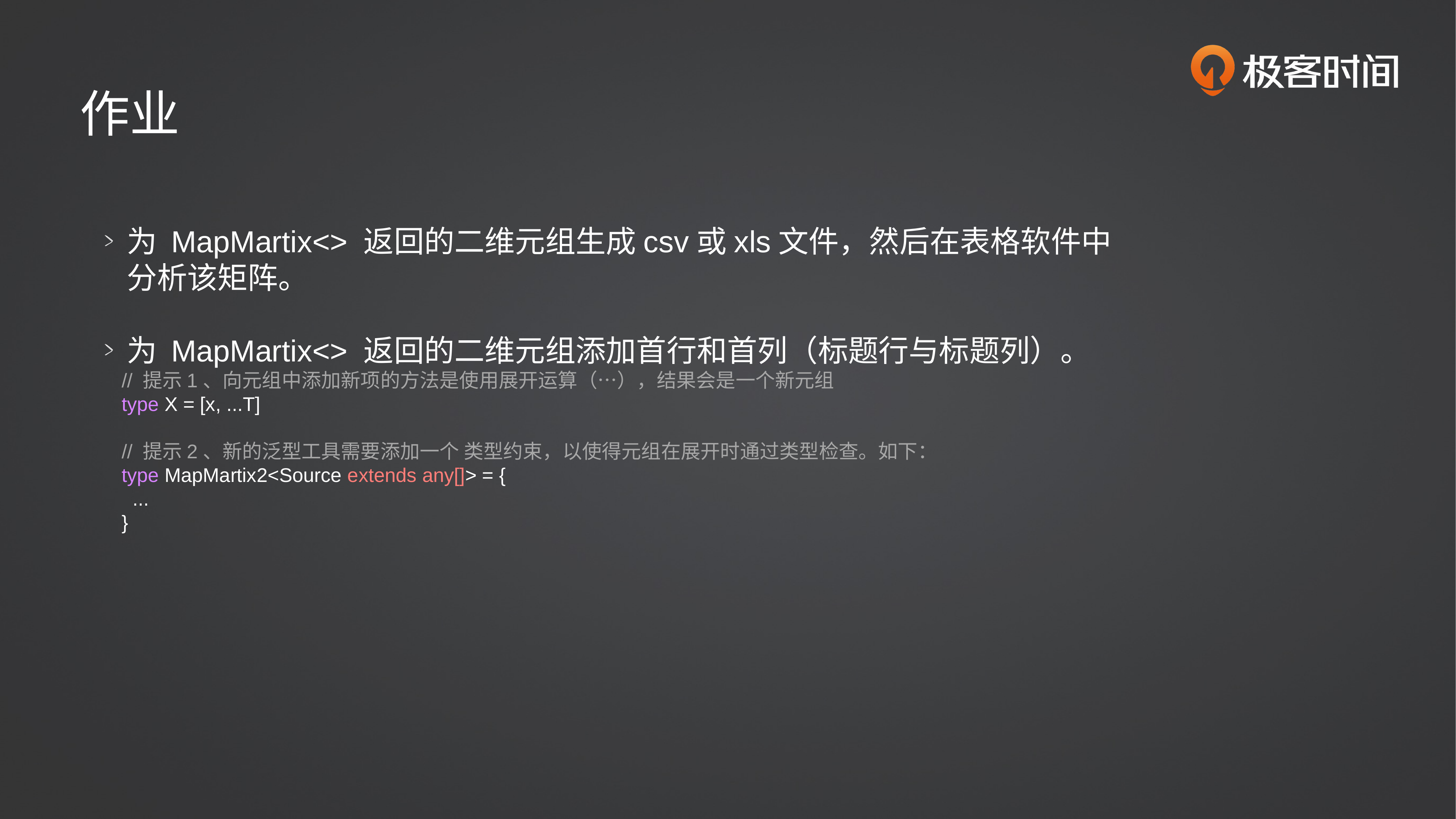

作业
为 MapMartix<> 返回的二维元组生成csv或xls文件，然后在表格软件中分析该矩阵。

为 MapMartix<> 返回的二维元组添加首行和首列（标题行与标题列）。
// 提示1、向元组中添加新项的方法是使用展开运算（…），结果会是一个新元组
type X = [x, ...T]

// 提示2、新的泛型工具需要添加一个 类型约束，以使得元组在展开时通过类型检查。如下：
type MapMartix2<Source extends any[]> = {
  ...
}